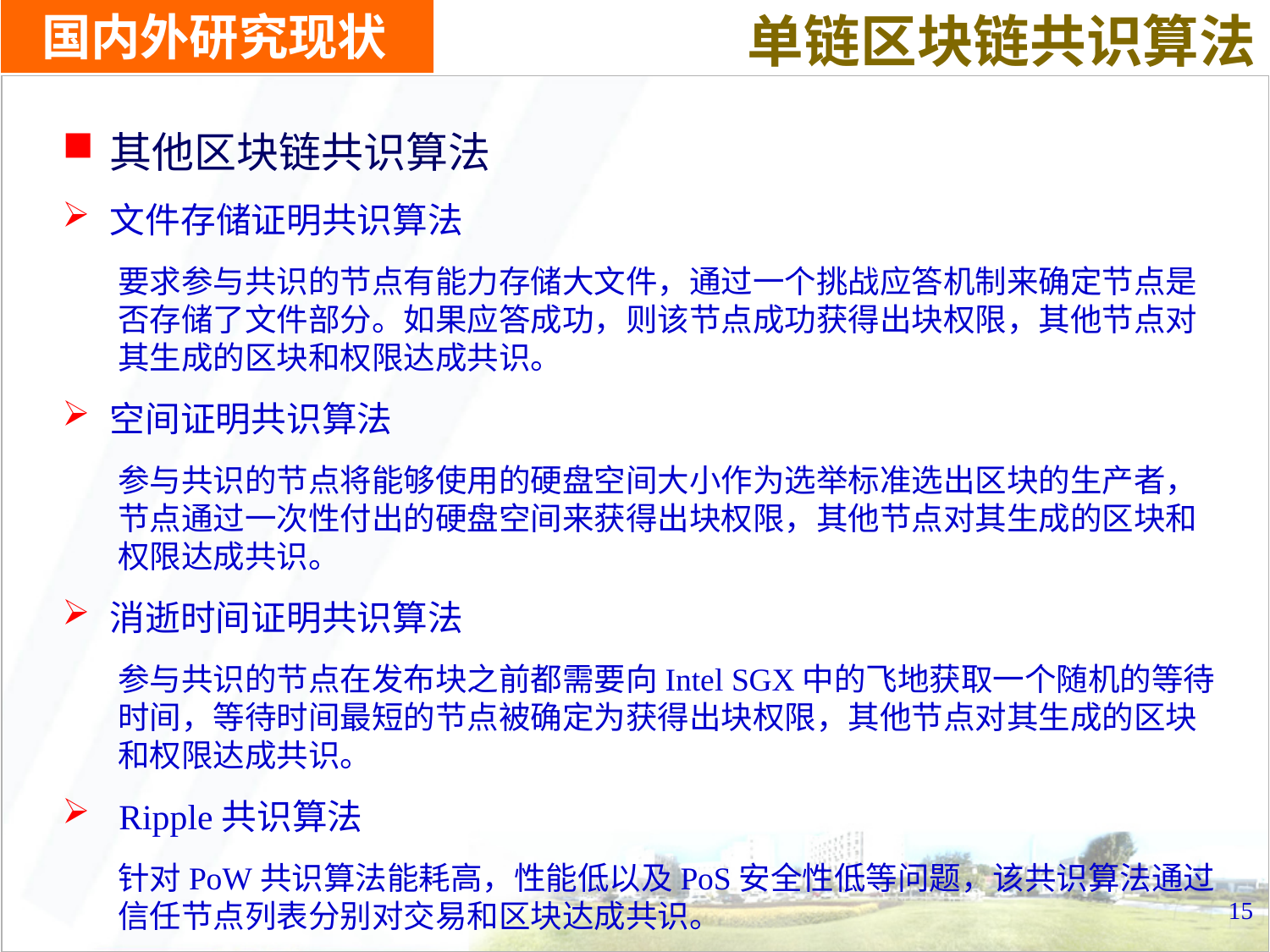

单链区块链共识算法
# 国内外研究现状
其他区块链共识算法
文件存储证明共识算法
要求参与共识的节点有能力存储大文件，通过一个挑战应答机制来确定节点是否存储了文件部分。如果应答成功，则该节点成功获得出块权限，其他节点对其生成的区块和权限达成共识。
空间证明共识算法
参与共识的节点将能够使用的硬盘空间大小作为选举标准选出区块的生产者，节点通过一次性付出的硬盘空间来获得出块权限，其他节点对其生成的区块和权限达成共识。
消逝时间证明共识算法
参与共识的节点在发布块之前都需要向Intel SGX中的飞地获取一个随机的等待时间，等待时间最短的节点被确定为获得出块权限，其他节点对其生成的区块和权限达成共识。
 Ripple共识算法
针对PoW共识算法能耗高，性能低以及PoS安全性低等问题，该共识算法通过信任节点列表分别对交易和区块达成共识。
15